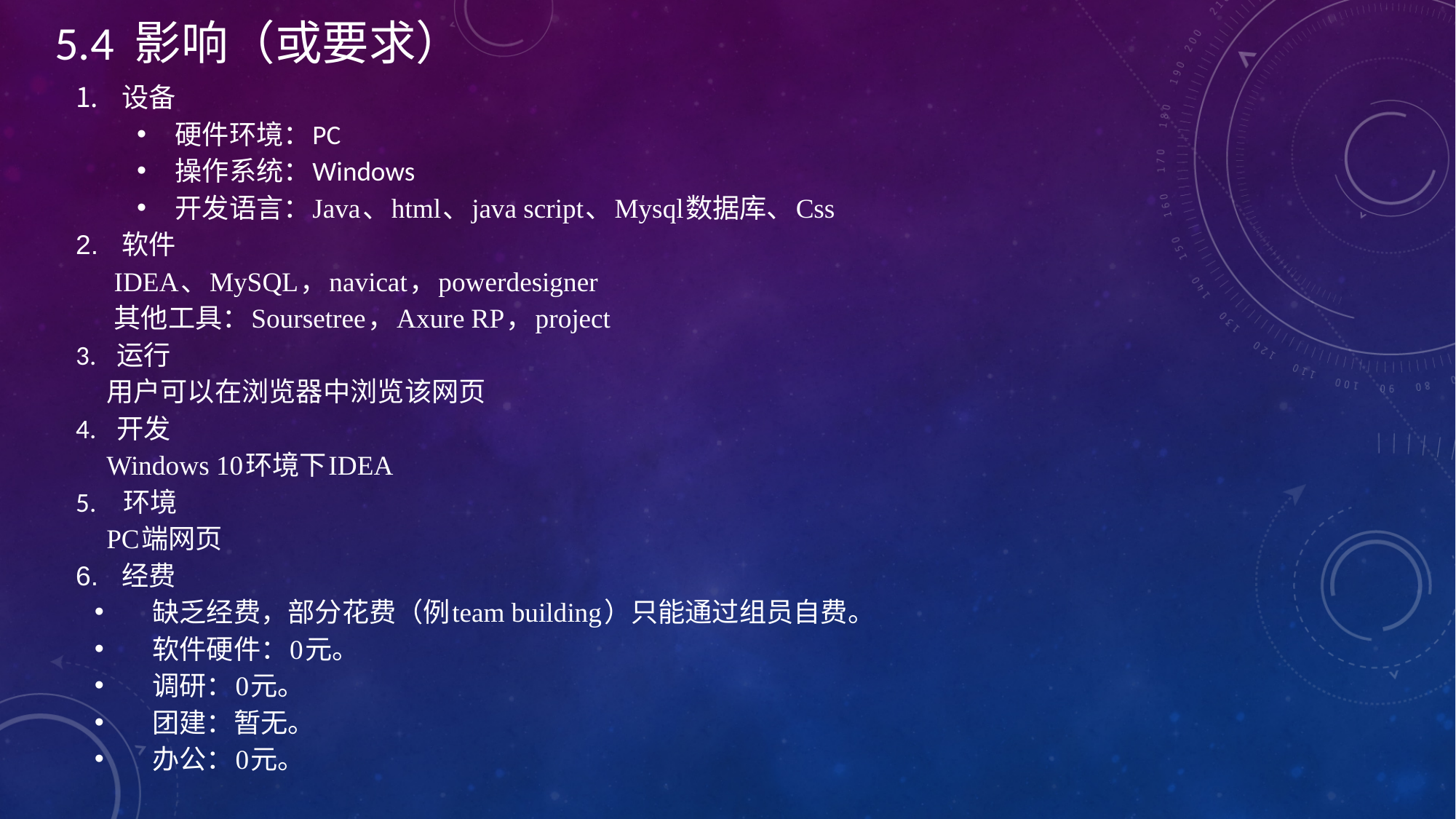

# 5.4 影响（或要求）
设备
硬件环境：PC
操作系统：Windows
开发语言：Java、html、java script、Mysql数据库、Css
软件
IDEA、MySQL，navicat，powerdesigner
其他工具：Soursetree，Axure RP，project
3.   运行
	用户可以在浏览器中浏览该网页
4.   开发
	Windows 10环境下IDEA
5.    环境
	PC端网页
经费
缺乏经费，部分花费（例team building）只能通过组员自费。
软件硬件：0元。
调研：0元。
团建：暂无。
办公：0元。